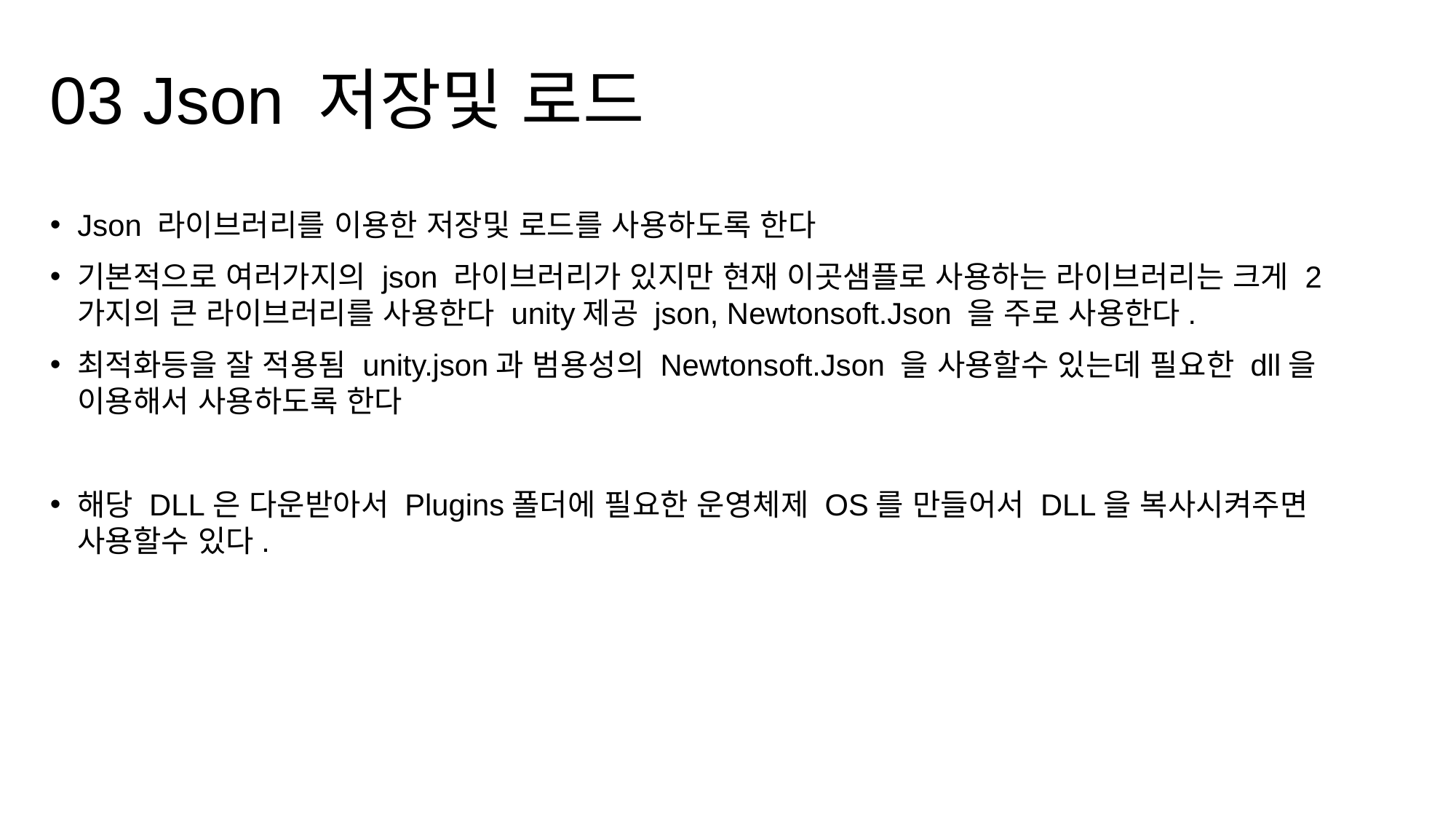

# 03 Json 저장및 로드
Json 라이브러리를 이용한 저장및 로드를 사용하도록 한다
기본적으로 여러가지의 json 라이브러리가 있지만 현재 이곳샘플로 사용하는 라이브러리는 크게 2가지의 큰 라이브러리를 사용한다 unity제공 json, Newtonsoft.Json 을 주로 사용한다.
최적화등을 잘 적용됨 unity.json과 범용성의 Newtonsoft.Json 을 사용할수 있는데 필요한 dll을 이용해서 사용하도록 한다

해당 DLL은 다운받아서 Plugins폴더에 필요한 운영체제 OS를 만들어서 DLL을 복사시켜주면 사용할수 있다.